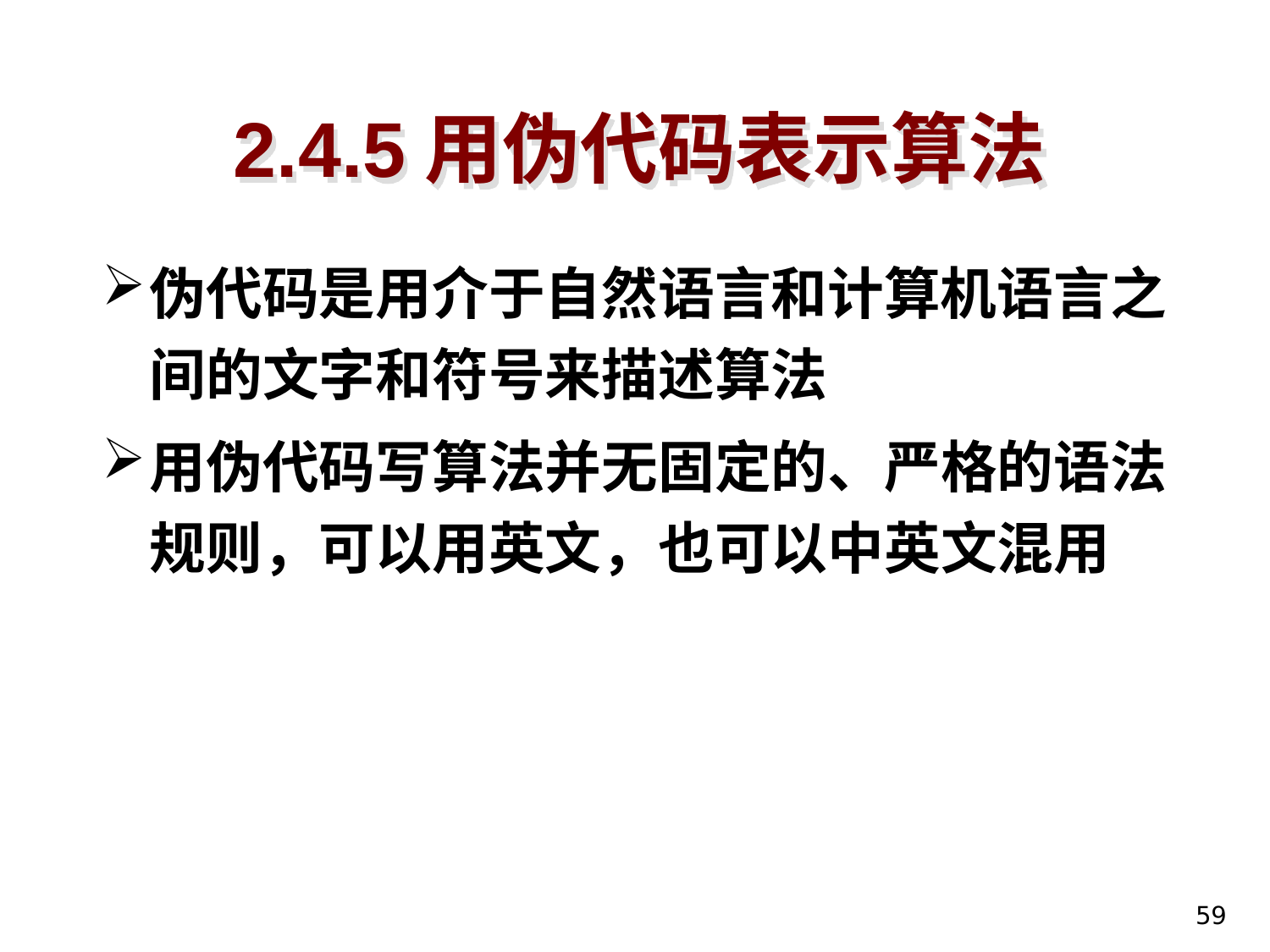

# 2.4.5用伪代码表示算法
伪代码是用介于自然语言和计算机语言之间的文字和符号来描述算法
用伪代码写算法并无固定的、严格的语法规则，可以用英文，也可以中英文混用
59